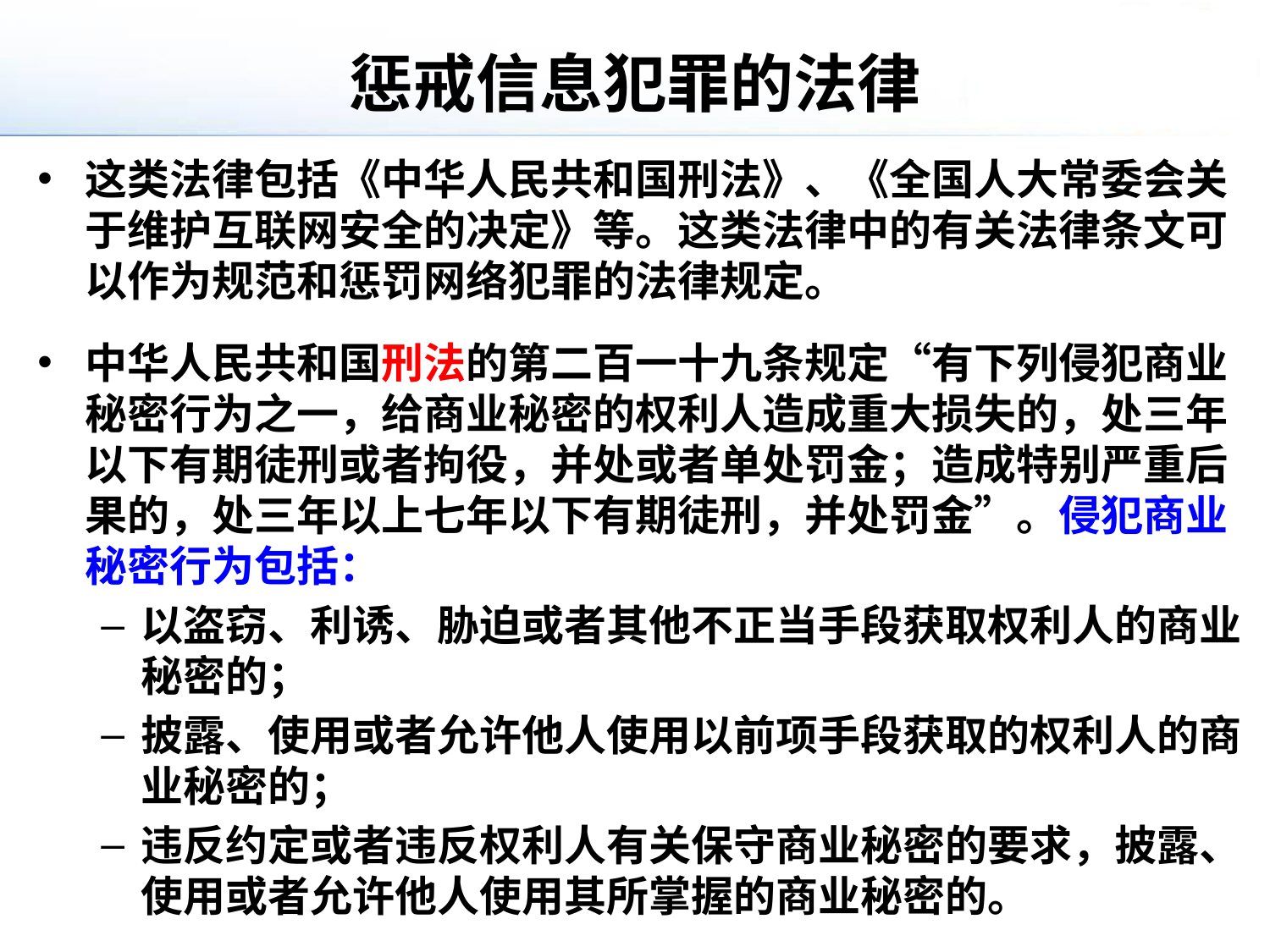

# 惩戒信息犯罪的法律
这类法律包括《中华人民共和国刑法》、《全国人大常委会关于维护互联网安全的决定》等。这类法律中的有关法律条文可以作为规范和惩罚网络犯罪的法律规定。
中华人民共和国刑法的第二百一十九条规定“有下列侵犯商业秘密行为之一，给商业秘密的权利人造成重大损失的，处三年以下有期徒刑或者拘役，并处或者单处罚金；造成特别严重后果的，处三年以上七年以下有期徒刑，并处罚金”。侵犯商业秘密行为包括：
以盗窃、利诱、胁迫或者其他不正当手段获取权利人的商业秘密的；
披露、使用或者允许他人使用以前项手段获取的权利人的商业秘密的；
违反约定或者违反权利人有关保守商业秘密的要求，披露、使用或者允许他人使用其所掌握的商业秘密的。